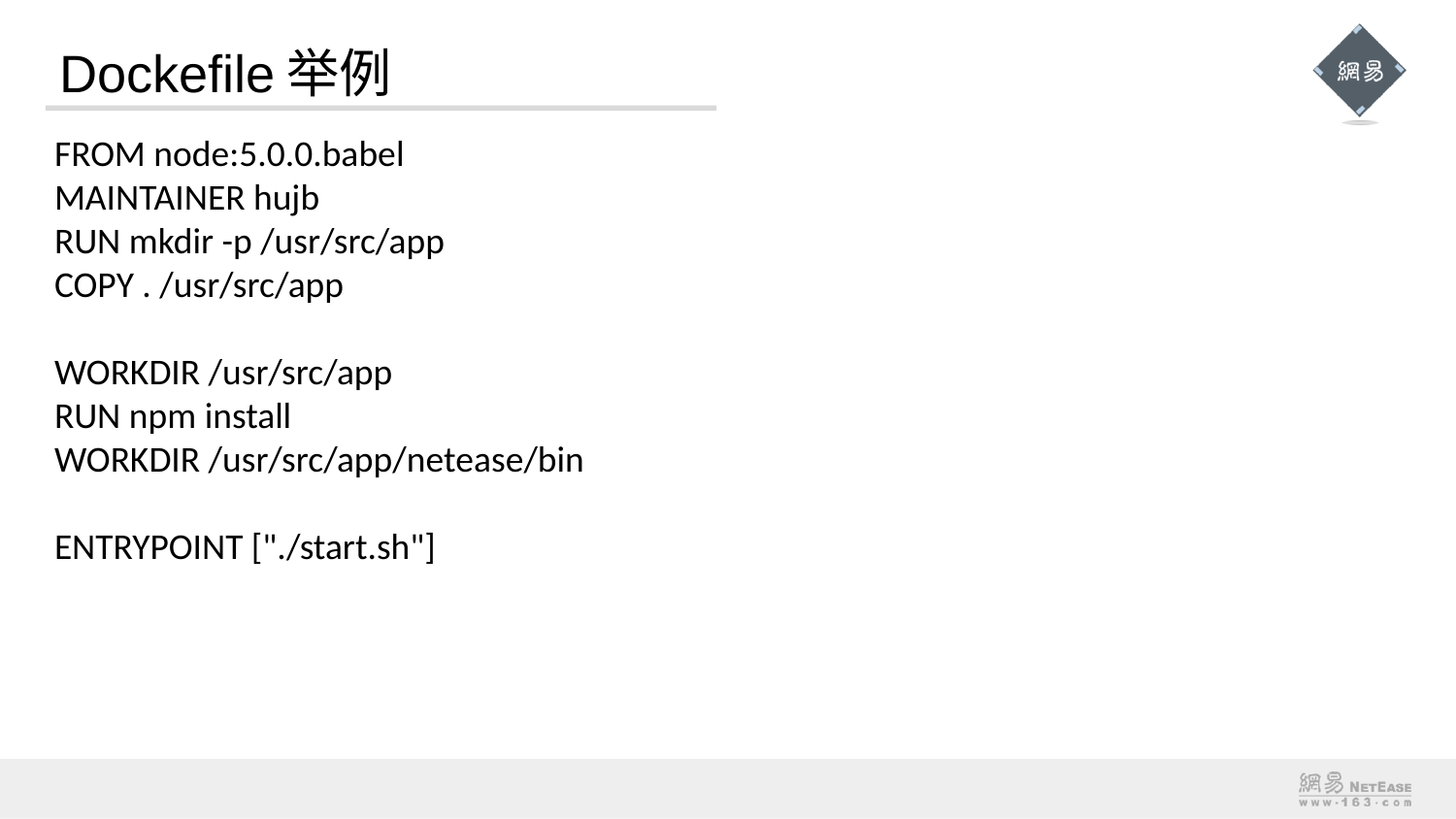

# Dockefile举例
FROM node:5.0.0.babel
MAINTAINER hujb
RUN mkdir -p /usr/src/app
COPY . /usr/src/app

WORKDIR /usr/src/app
RUN npm install
WORKDIR /usr/src/app/netease/bin

ENTRYPOINT ["./start.sh"]